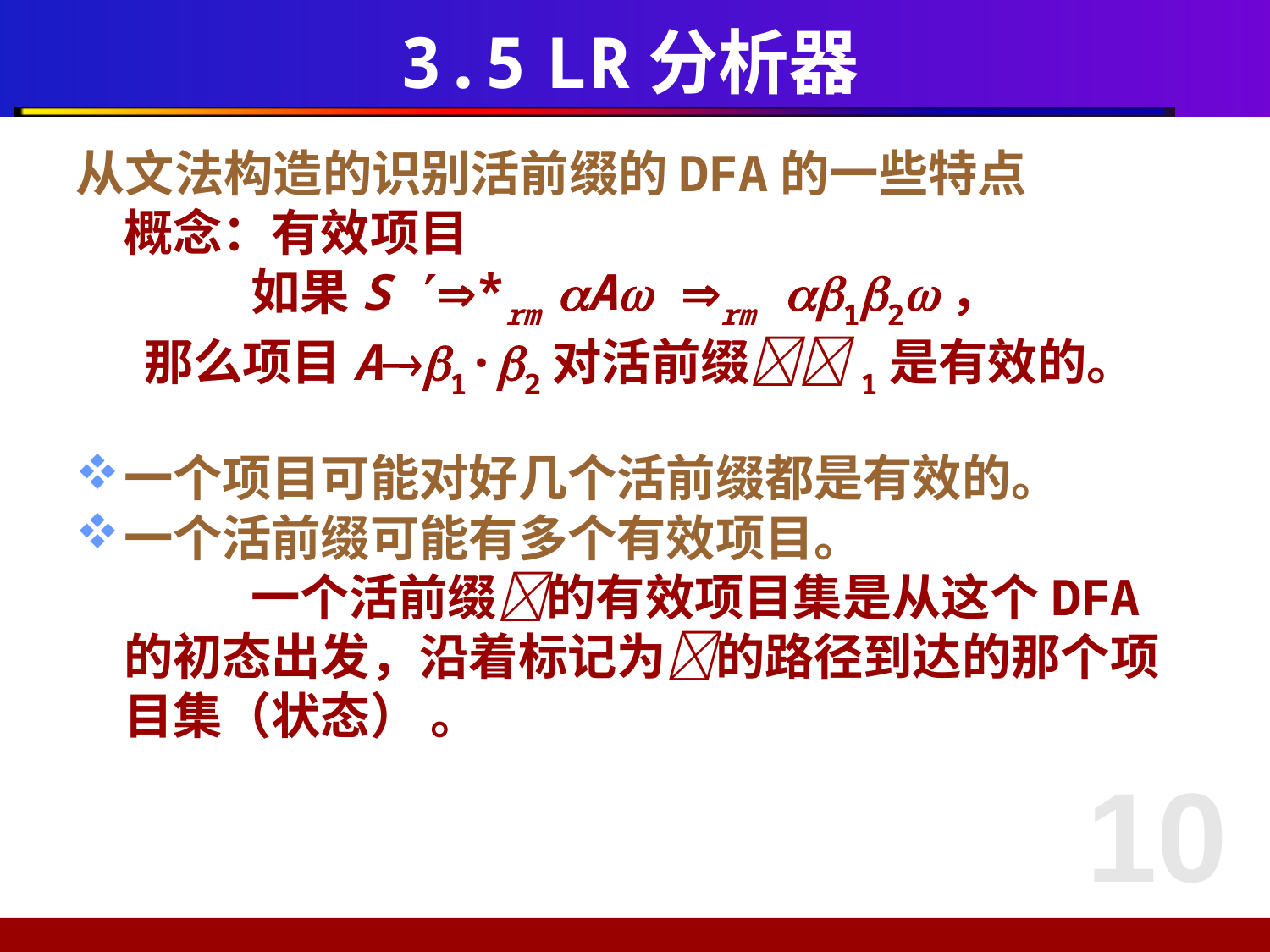

# 3.5 LR分析器
从文法构造的识别活前缀的DFA的一些特点
	概念：有效项目
		如果S ′⇒*rm αAω ⇒rm αβ1β2ω，
     那么项目A→β1·β2对活前缀αβ1是有效的。

一个项目可能对好几个活前缀都是有效的。
一个活前缀可能有多个有效项目。
		一个活前缀γ的有效项目集是从这个DFA的初态出发，沿着标记为γ的路径到达的那个项目集（状态） 。
10